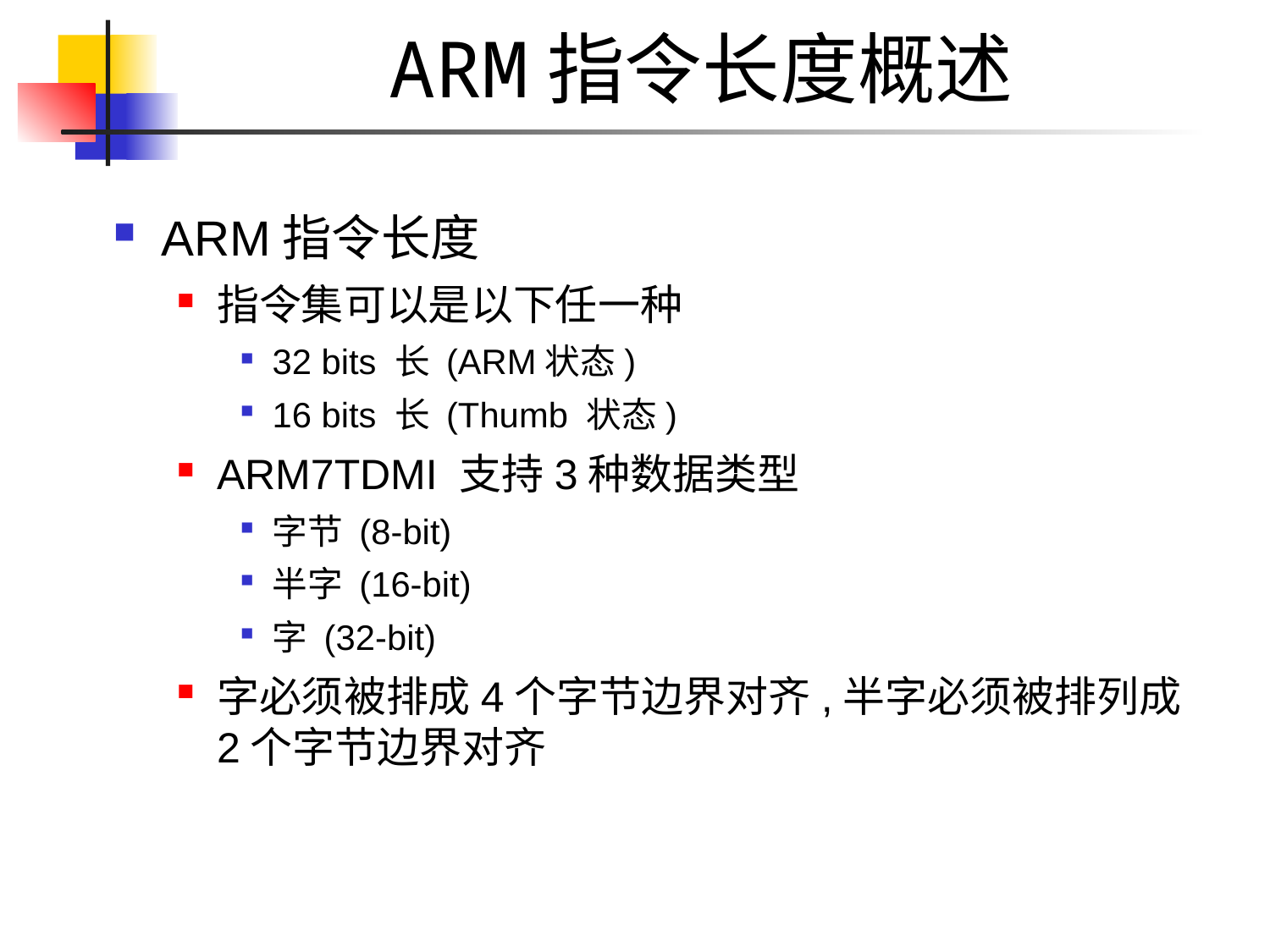

# ARM指令长度概述
ARM指令长度
指令集可以是以下任一种
32 bits 长 (ARM状态)
16 bits 长 (Thumb 状态)
ARM7TDMI 支持3种数据类型
字节 (8-bit)
半字 (16-bit)
字 (32-bit)
字必须被排成4个字节边界对齐,半字必须被排列成2个字节边界对齐